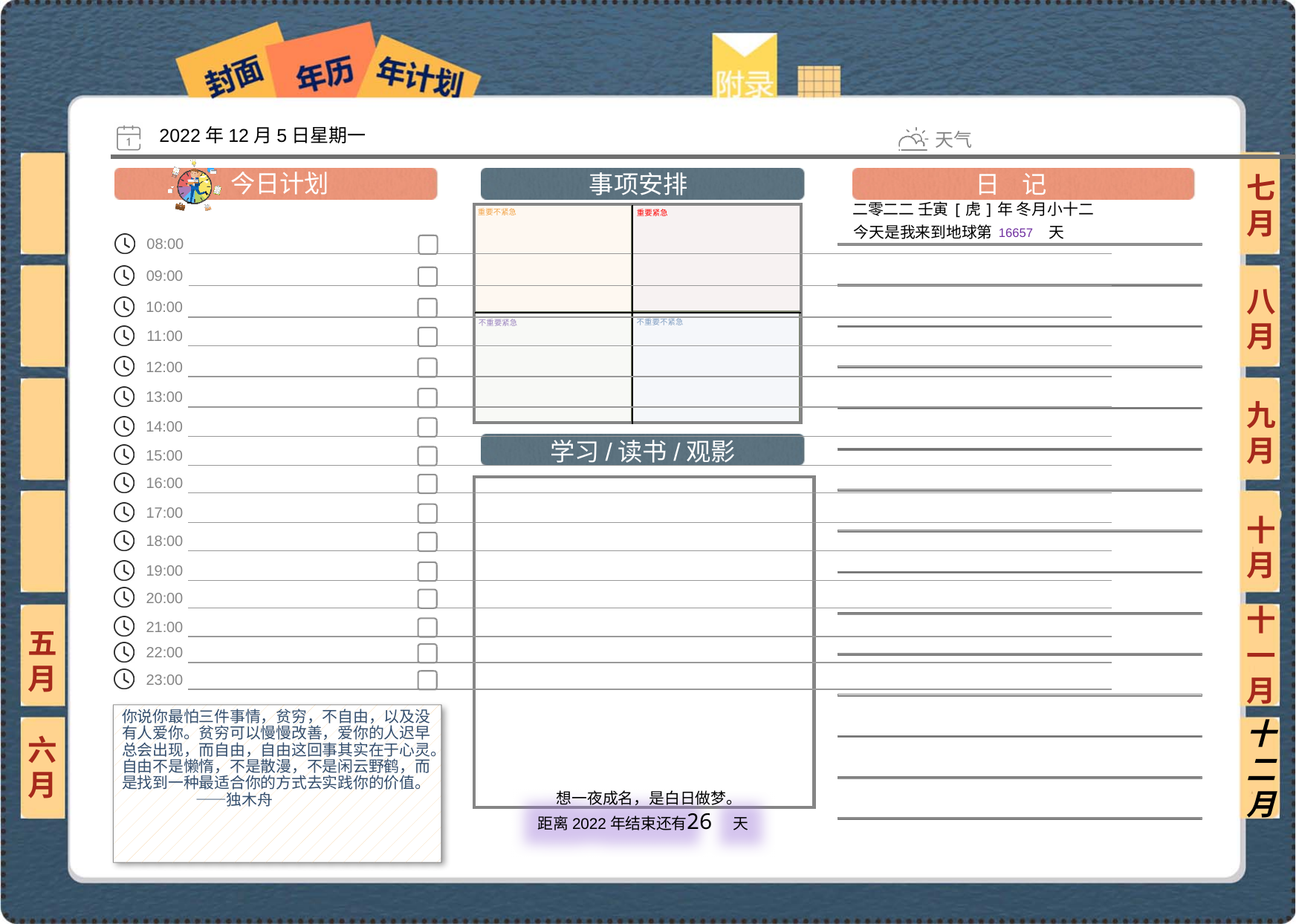

2022年12月5日星期一
七月
二零二二 壬寅[虎]年 冬月小十二
16657
八月
九月
十月
十一月
五月
你说你最怕三件事情，贫穷，不自由，以及没有人爱你。贫穷可以慢慢改善，爱你的人迟早总会出现，而自由，自由这回事其实在于心灵。自由不是懒惰，不是散漫，不是闲云野鹤，而是找到一种最适合你的方式去实践你的价值。　　——独木舟

六月
十二月
26
 想一夜成名，是白日做梦。